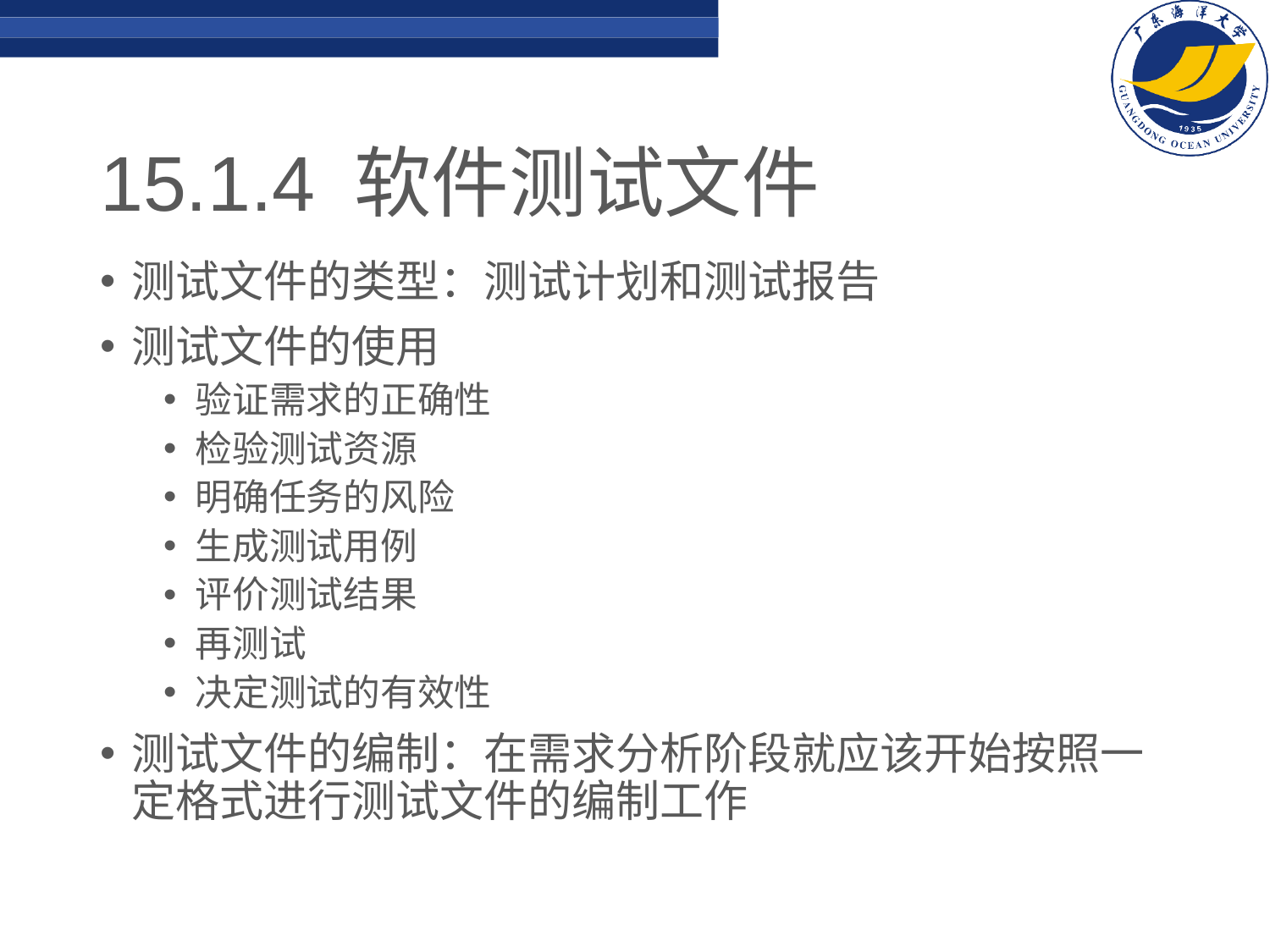

# 15.1.4	软件测试文件
测试文件的类型：测试计划和测试报告
测试文件的使用
验证需求的正确性
检验测试资源
明确任务的风险
生成测试用例
评价测试结果
再测试
决定测试的有效性
测试文件的编制：在需求分析阶段就应该开始按照一定格式进行测试文件的编制工作
10